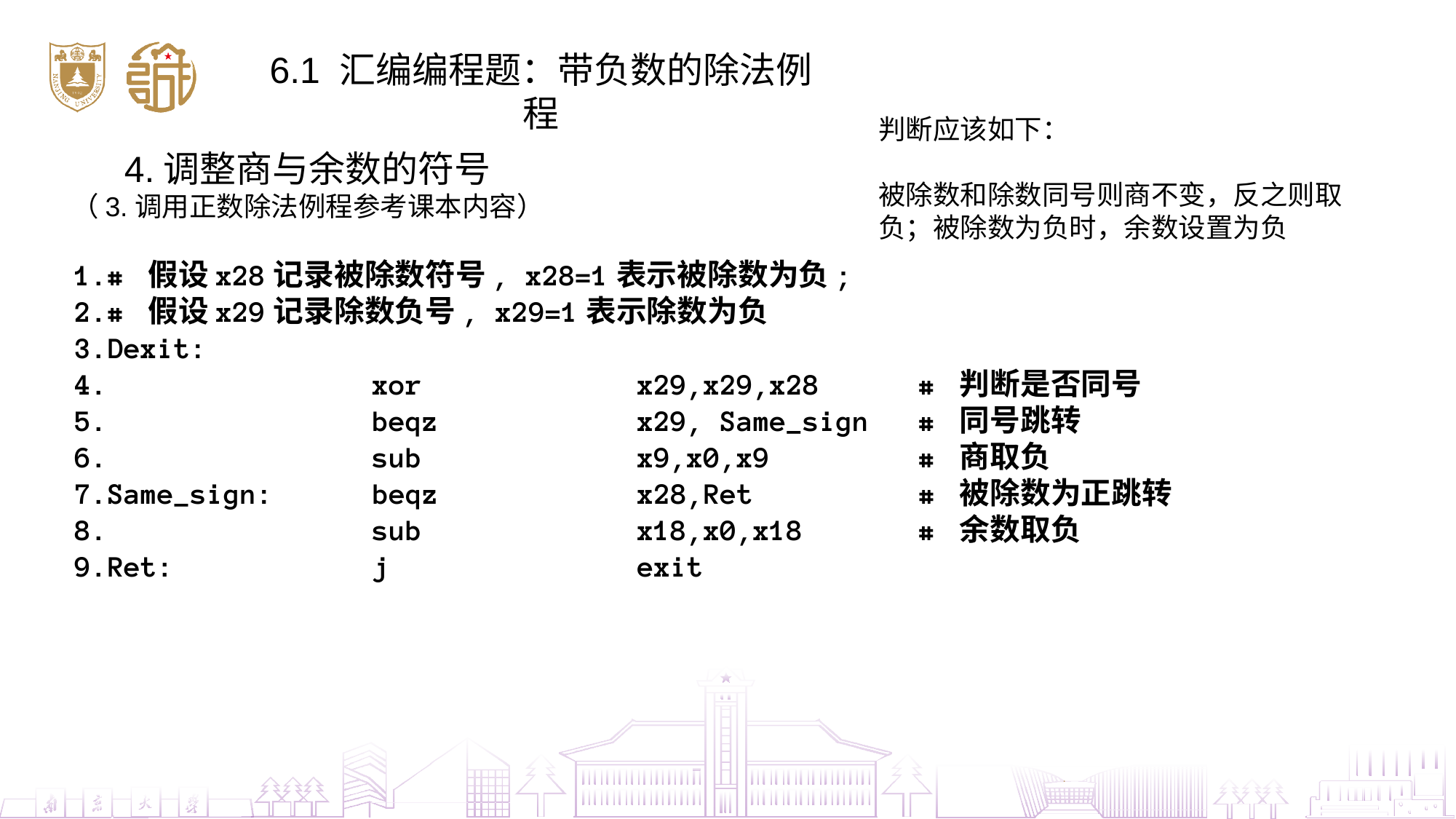

6.1 汇编编程题：带负数的除法例程
判断应该如下：

被除数和除数同号则商不变，反之则取负；被除数为负时，余数设置为负
4.调整商与余数的符号
（3.调用正数除法例程参考课本内容）
# 假设x28记录被除数符号, x28=1表示被除数为负;
# 假设x29记录除数负号, x29=1表示除数为负
Dexit:
                xor             x29,x29,x28      # 判断是否同号
                beqz            x29, Same_sign   # 同号跳转
                sub             x9,x0,x9         # 商取负
Same_sign:      beqz            x28,Ret          # 被除数为正跳转
                sub             x18,x0,x18       # 余数取负
Ret:            j               exit